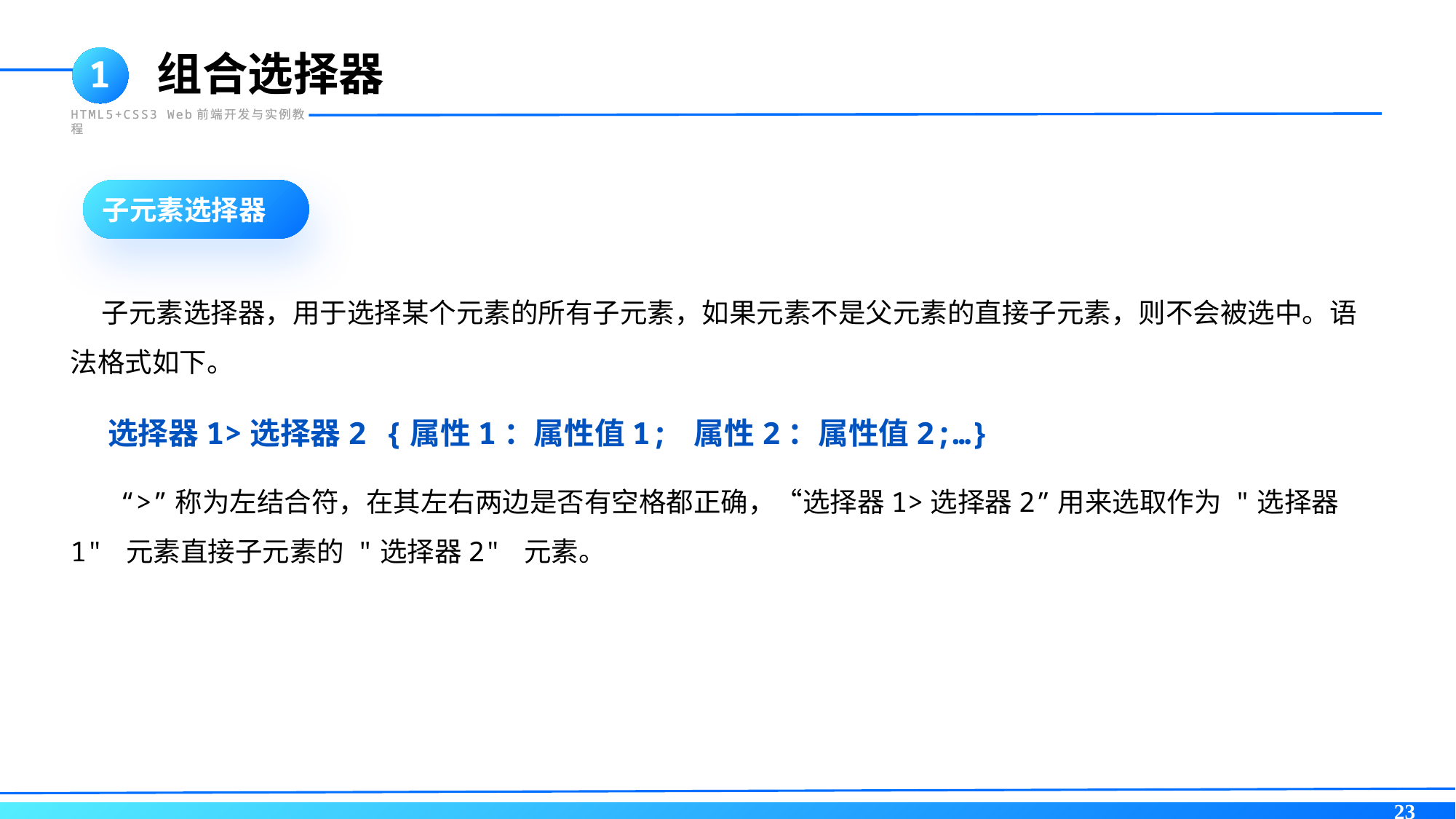

组合选择器
1
HTML5+CSS3 Web前端开发与实例教程
子元素选择器
    子元素选择器，用于选择某个元素的所有子元素，如果元素不是父元素的直接子元素，则不会被选中。语法格式如下。
     选择器1>选择器2 {属性1：属性值1; 属性2：属性值2;…}
   “>”称为左结合符，在其左右两边是否有空格都正确，“选择器1>选择器2”用来选取作为 "选择器1" 元素直接子元素的 "选择器2" 元素。

23